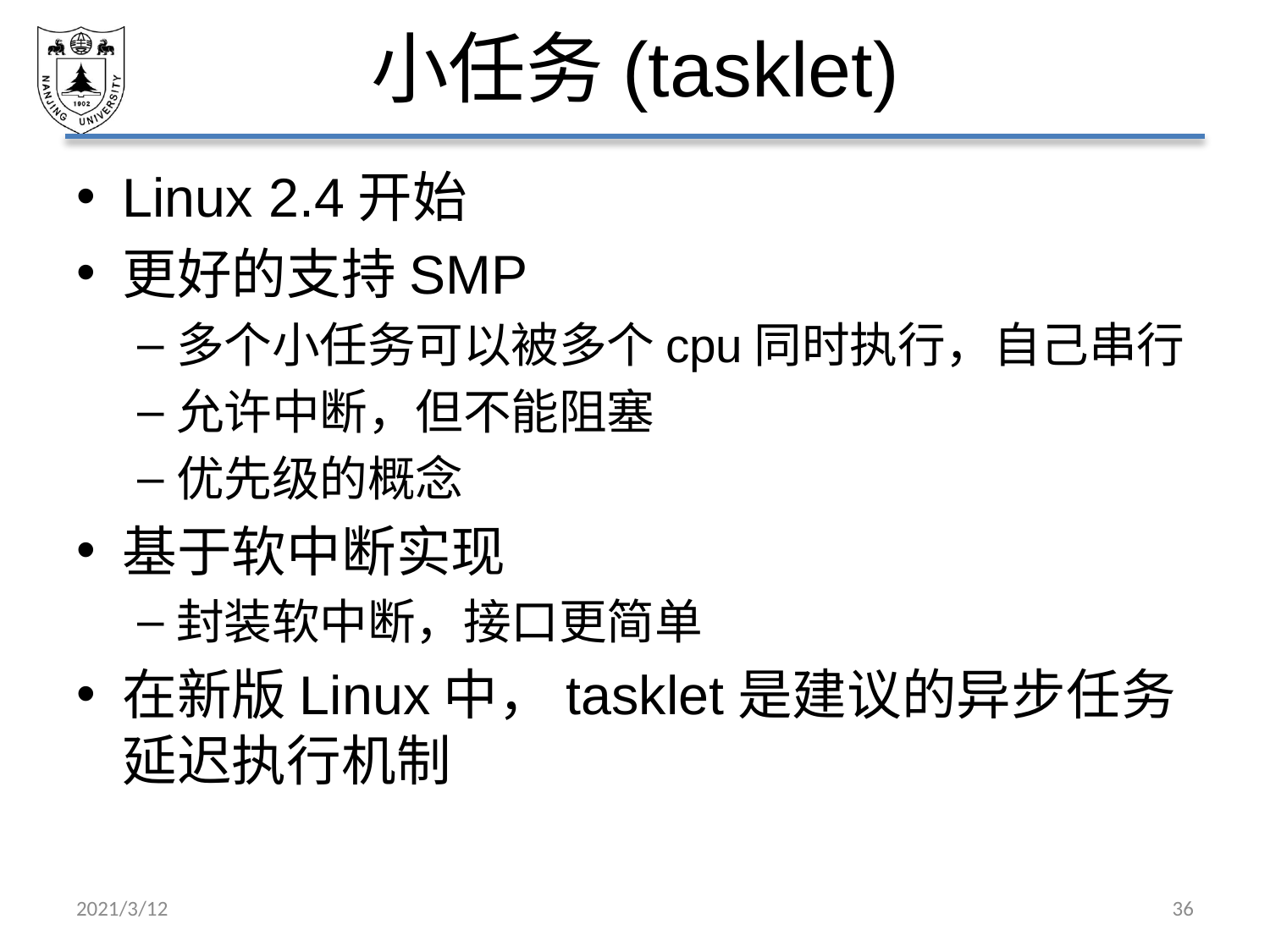

# 小任务(tasklet)
Linux 2.4开始
更好的支持SMP
多个小任务可以被多个cpu同时执行，自己串行
允许中断，但不能阻塞
优先级的概念
基于软中断实现
封装软中断，接口更简单
在新版Linux中，tasklet是建议的异步任务延迟执行机制
2021/3/12
36